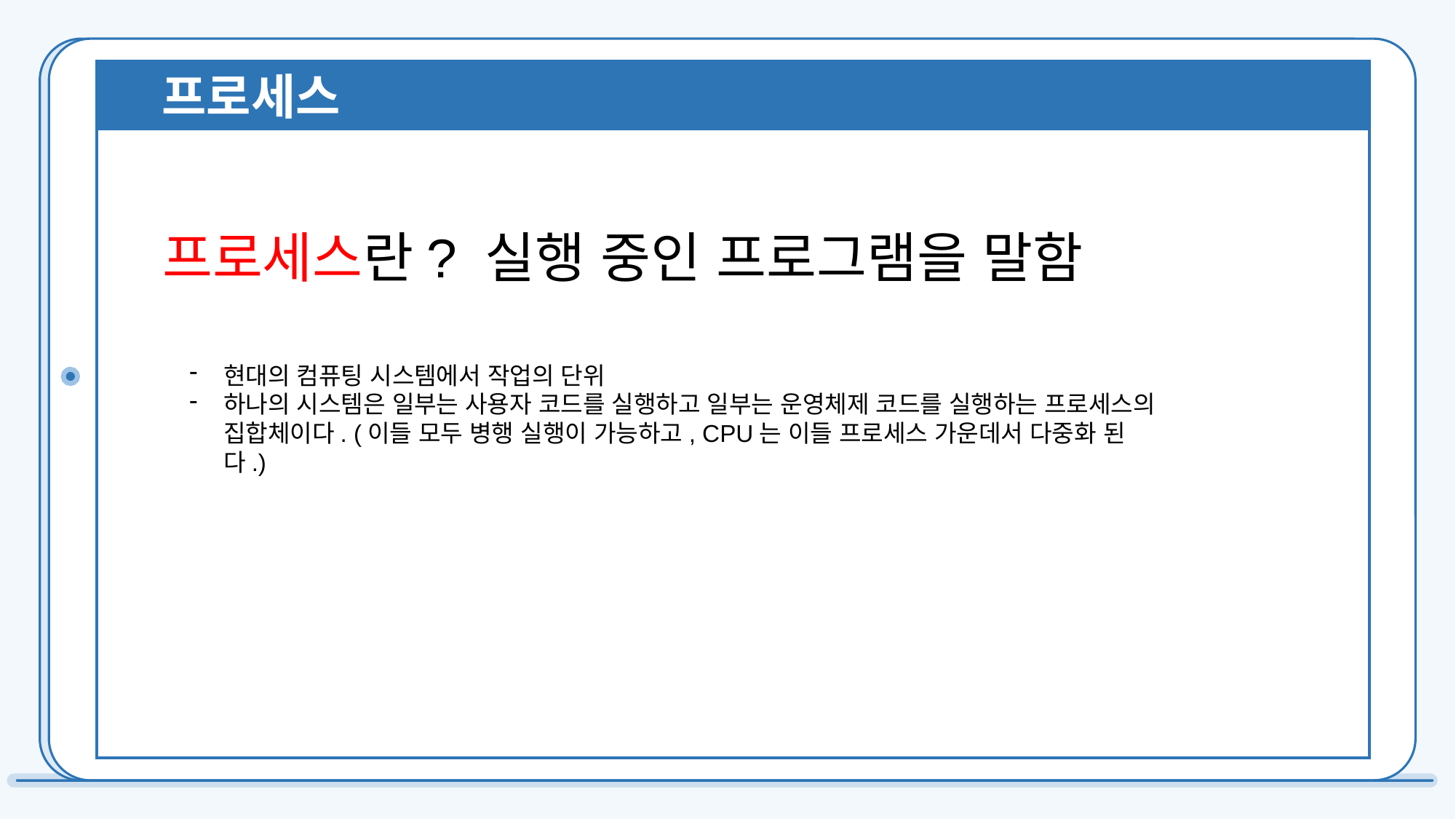

프로세스

프로세스란? 실행 중인 프로그램을 말함
현대의 컴퓨팅 시스템에서 작업의 단위
하나의 시스템은 일부는 사용자 코드를 실행하고 일부는 운영체제 코드를 실행하는 프로세스의 집합체이다. (이들 모두 병행 실행이 가능하고, CPU는 이들 프로세스 가운데서 다중화 된다.)